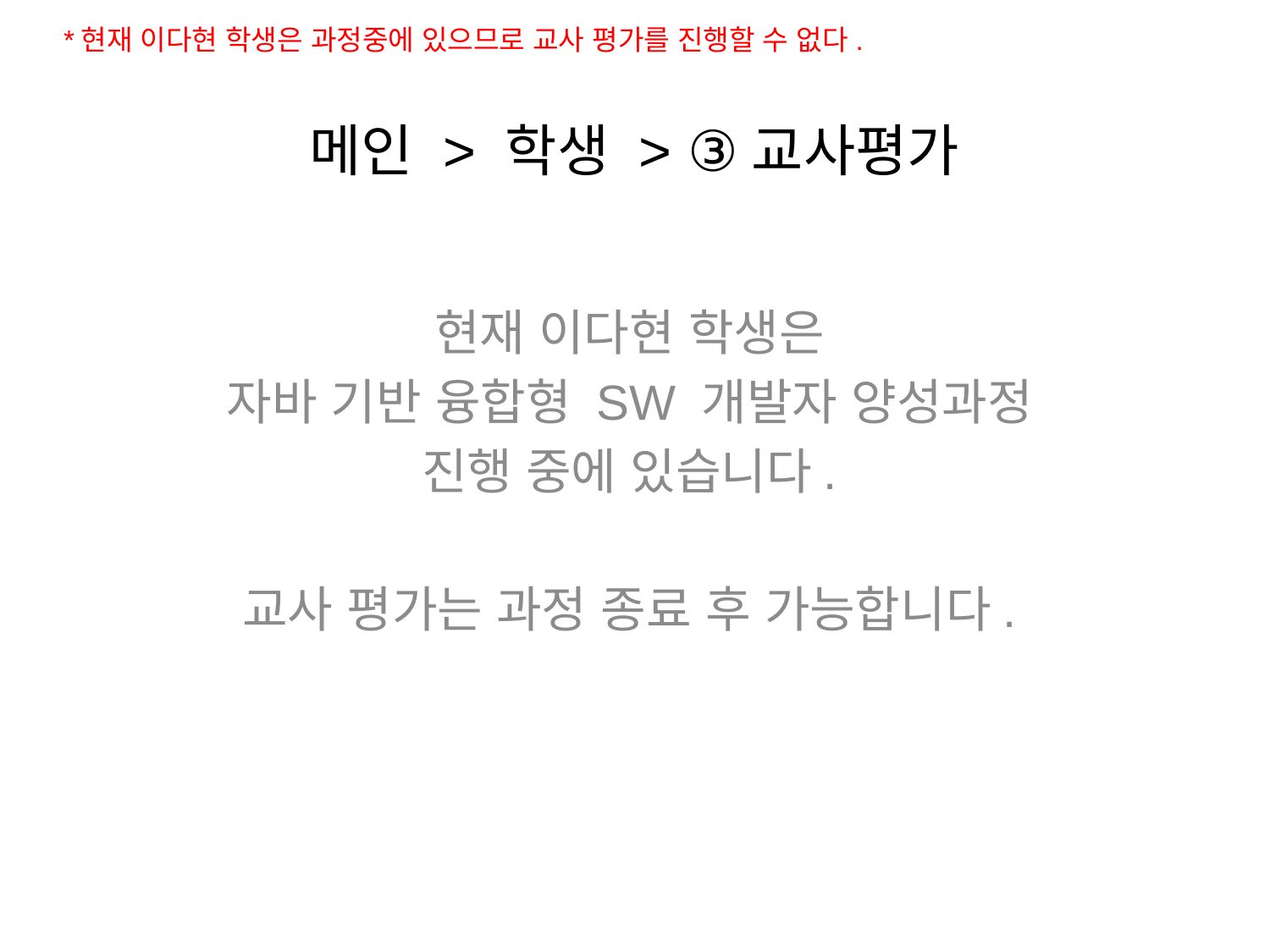

*현재 이다현 학생은 과정중에 있으므로 교사 평가를 진행할 수 없다.
# 메인 > 학생 > ③교사평가

현재 이다현 학생은
자바 기반 융합형 SW 개발자 양성과정
진행 중에 있습니다.

교사 평가는 과정 종료 후 가능합니다.